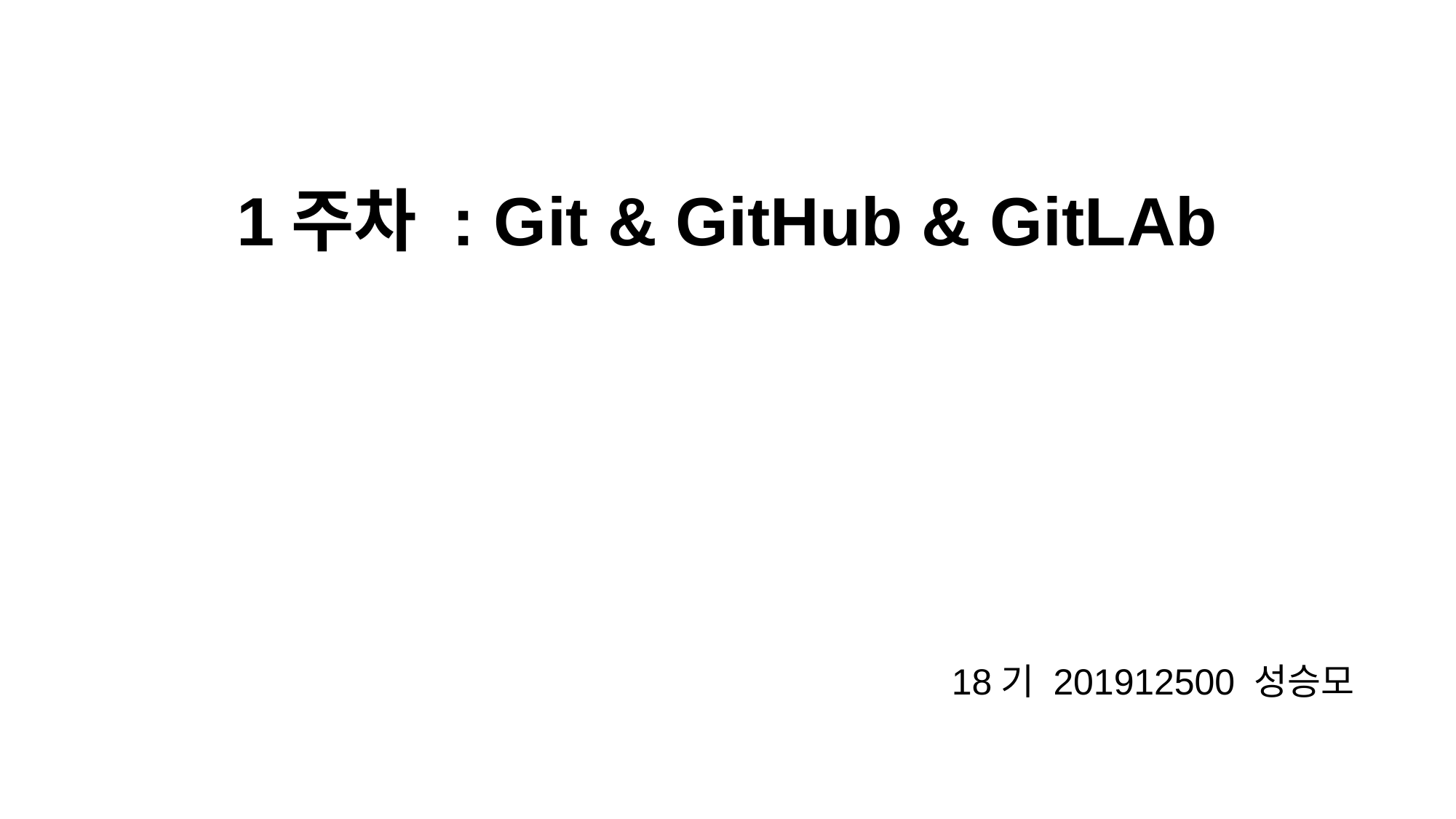

# 1주차 : Git & GitHub & GitLAb
18기 201912500 성승모